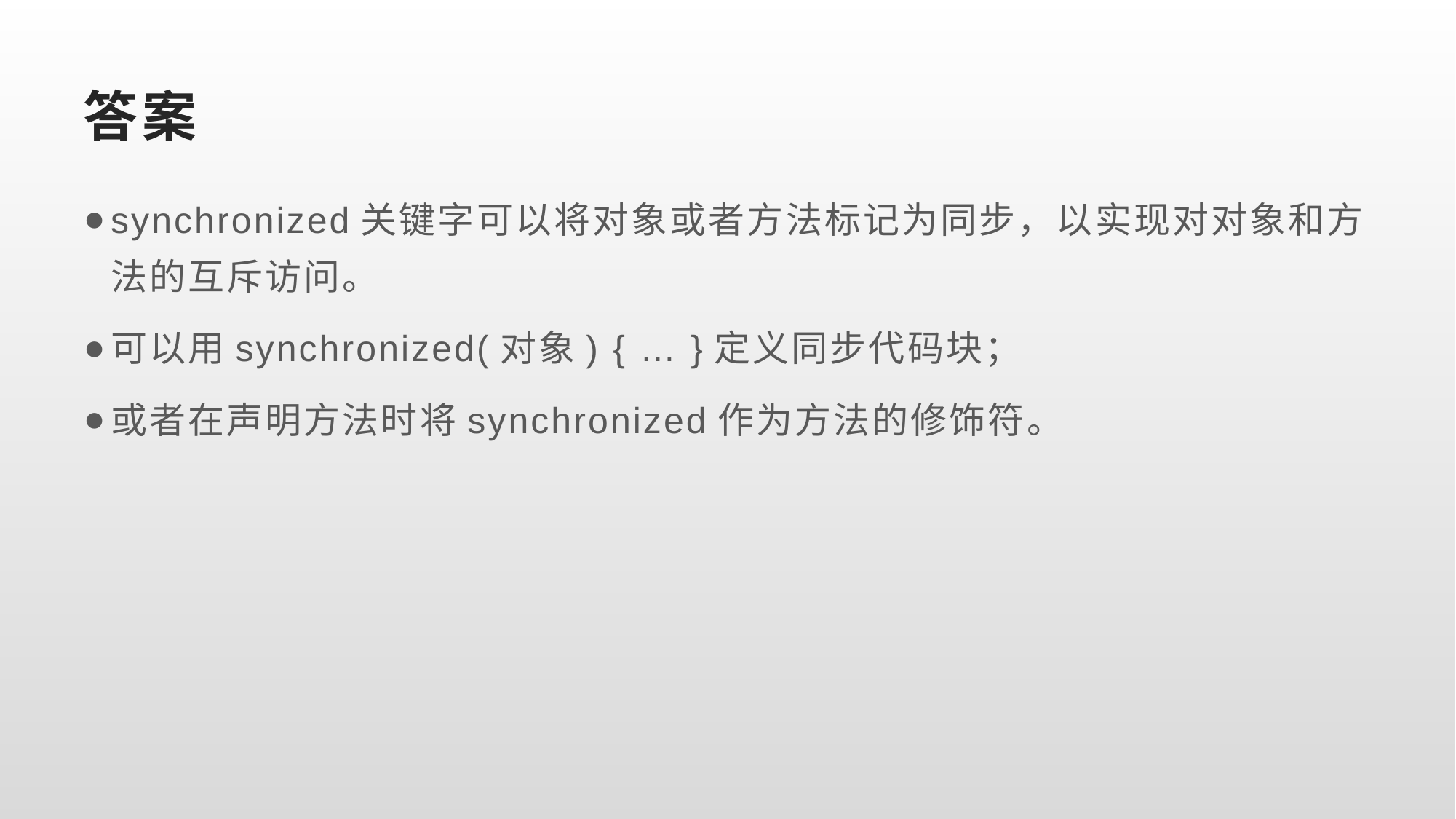

# 答案
synchronized关键字可以将对象或者方法标记为同步，以实现对对象和方法的互斥访问。
可以用synchronized(对象) { … }定义同步代码块；
或者在声明方法时将synchronized作为方法的修饰符。